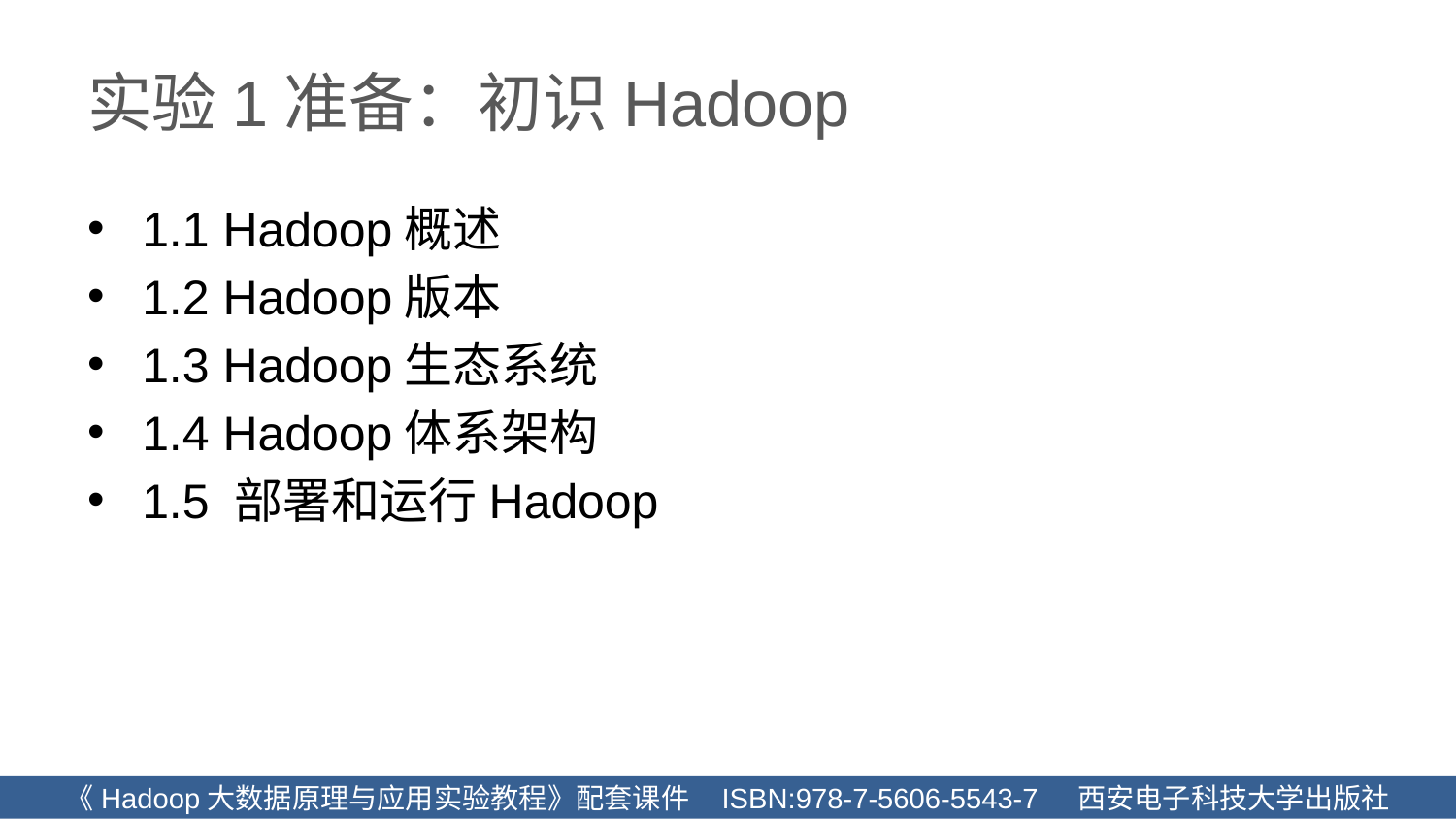

# 实验1准备：初识Hadoop
1.1 Hadoop概述
1.2 Hadoop版本
1.3 Hadoop生态系统
1.4 Hadoop体系架构
1.5 部署和运行Hadoop